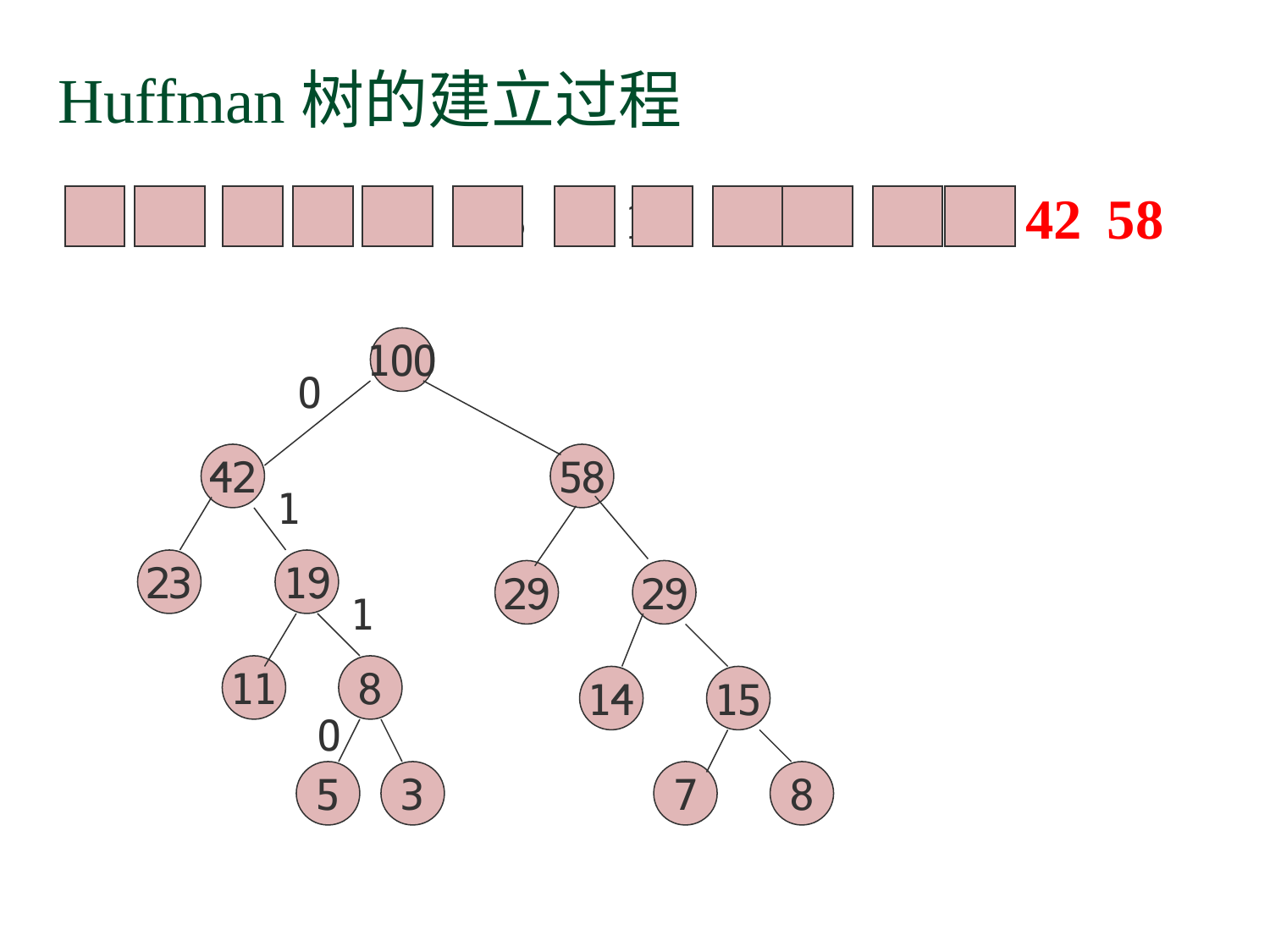

# Huffman树的建立过程
8

5  29  7   8   14   23   3  11
58

15

29

42

19

100
0

42
58
1

23
19
29
29
1

11
8
14
15
0

5
3
7
8